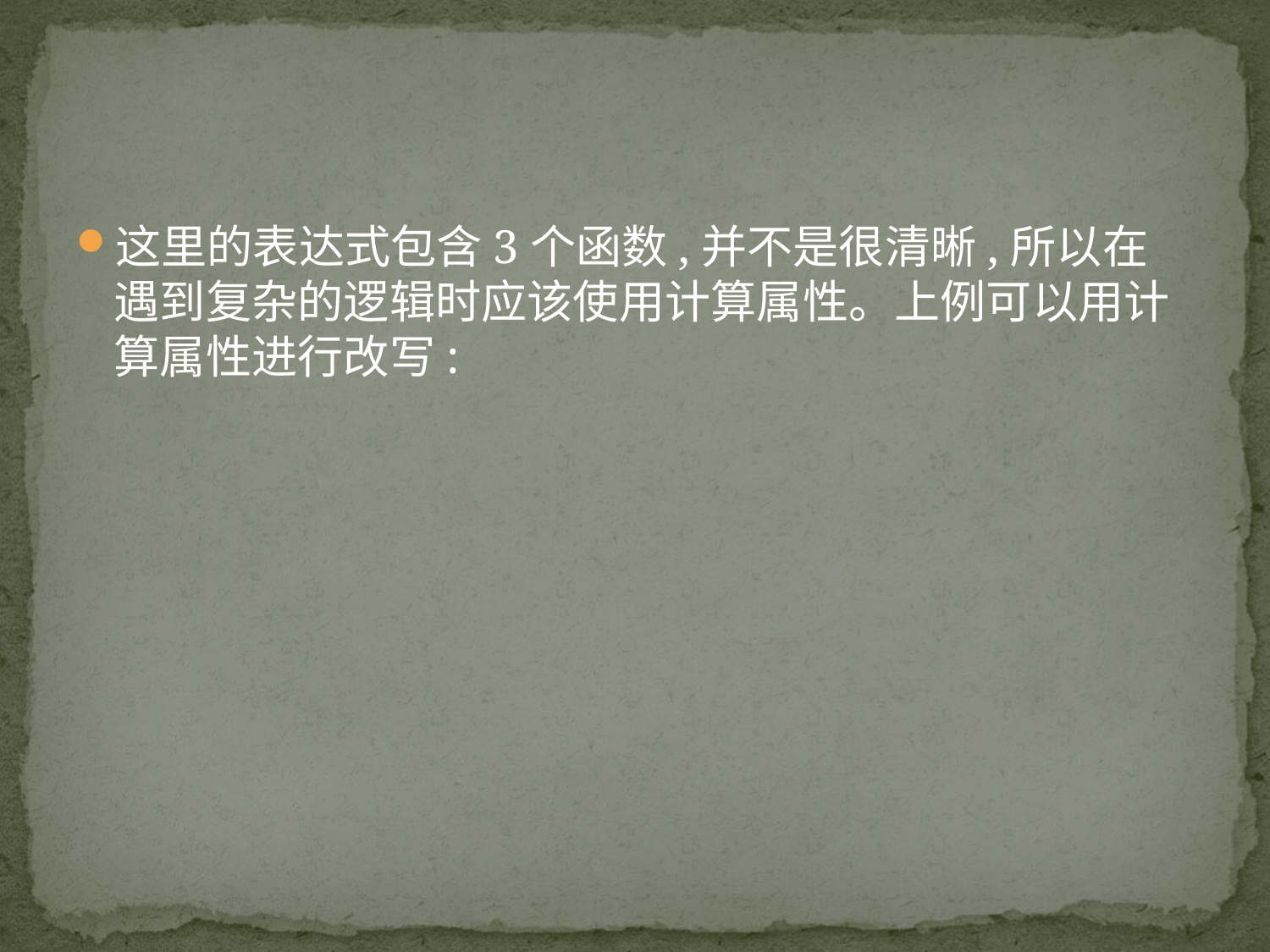

#
这里的表达式包含3个函数,并不是很清晰,所以在遇到复杂的逻辑时应该使用计算属性。上例可以用计算属性进行改写: